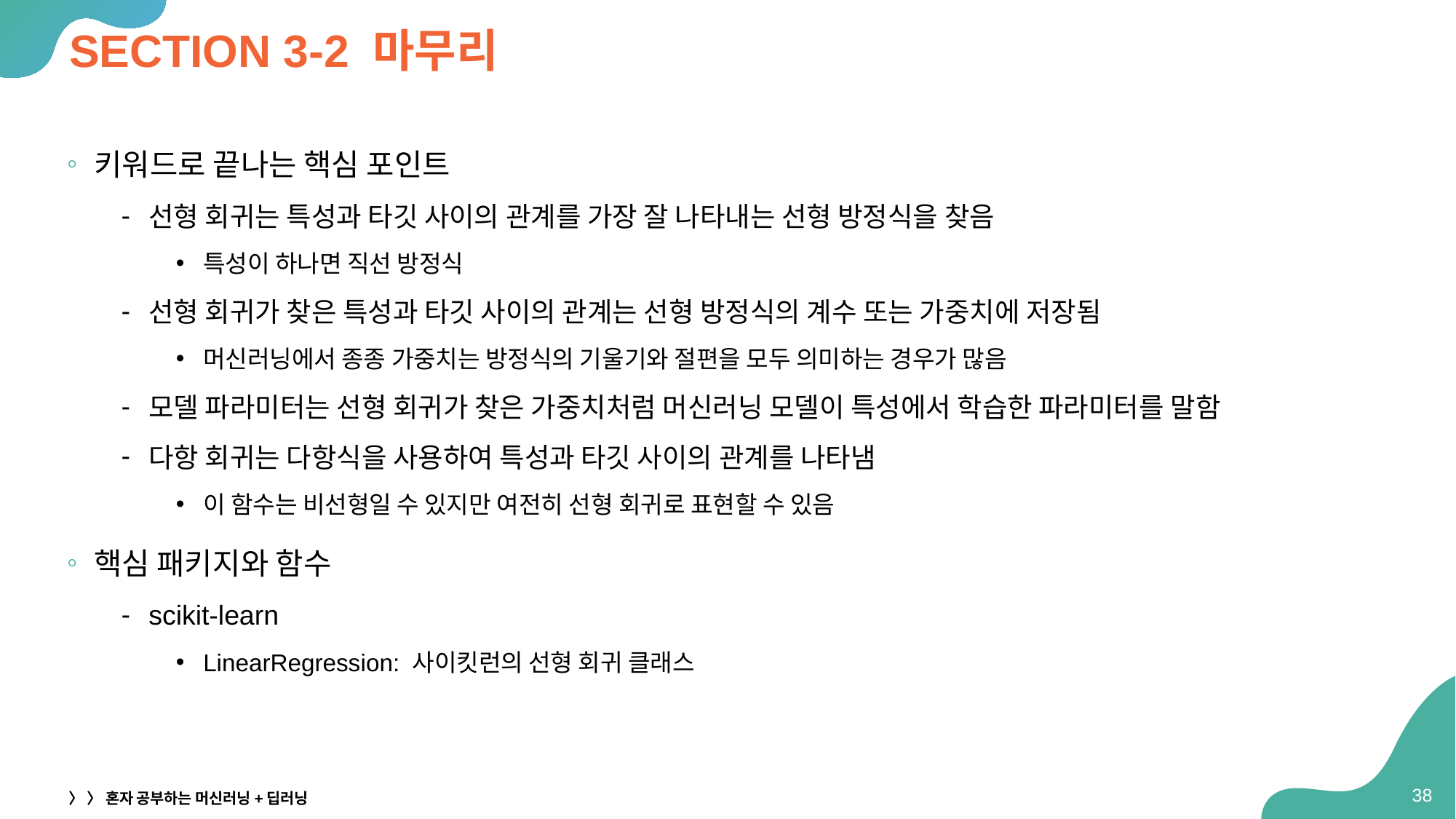

# SECTION 3-2 마무리
키워드로 끝나는 핵심 포인트
선형 회귀는 특성과 타깃 사이의 관계를 가장 잘 나타내는 선형 방정식을 찾음
특성이 하나면 직선 방정식
선형 회귀가 찾은 특성과 타깃 사이의 관계는 선형 방정식의 계수 또는 가중치에 저장됨
머신러닝에서 종종 가중치는 방정식의 기울기와 절편을 모두 의미하는 경우가 많음
모델 파라미터는 선형 회귀가 찾은 가중치처럼 머신러닝 모델이 특성에서 학습한 파라미터를 말함
다항 회귀는 다항식을 사용하여 특성과 타깃 사이의 관계를 나타냄
이 함수는 비선형일 수 있지만 여전히 선형 회귀로 표현할 수 있음
핵심 패키지와 함수
scikit-learn
LinearRegression: 사이킷런의 선형 회귀 클래스
38
〉 〉 혼자 공부하는 머신러닝+딥러닝